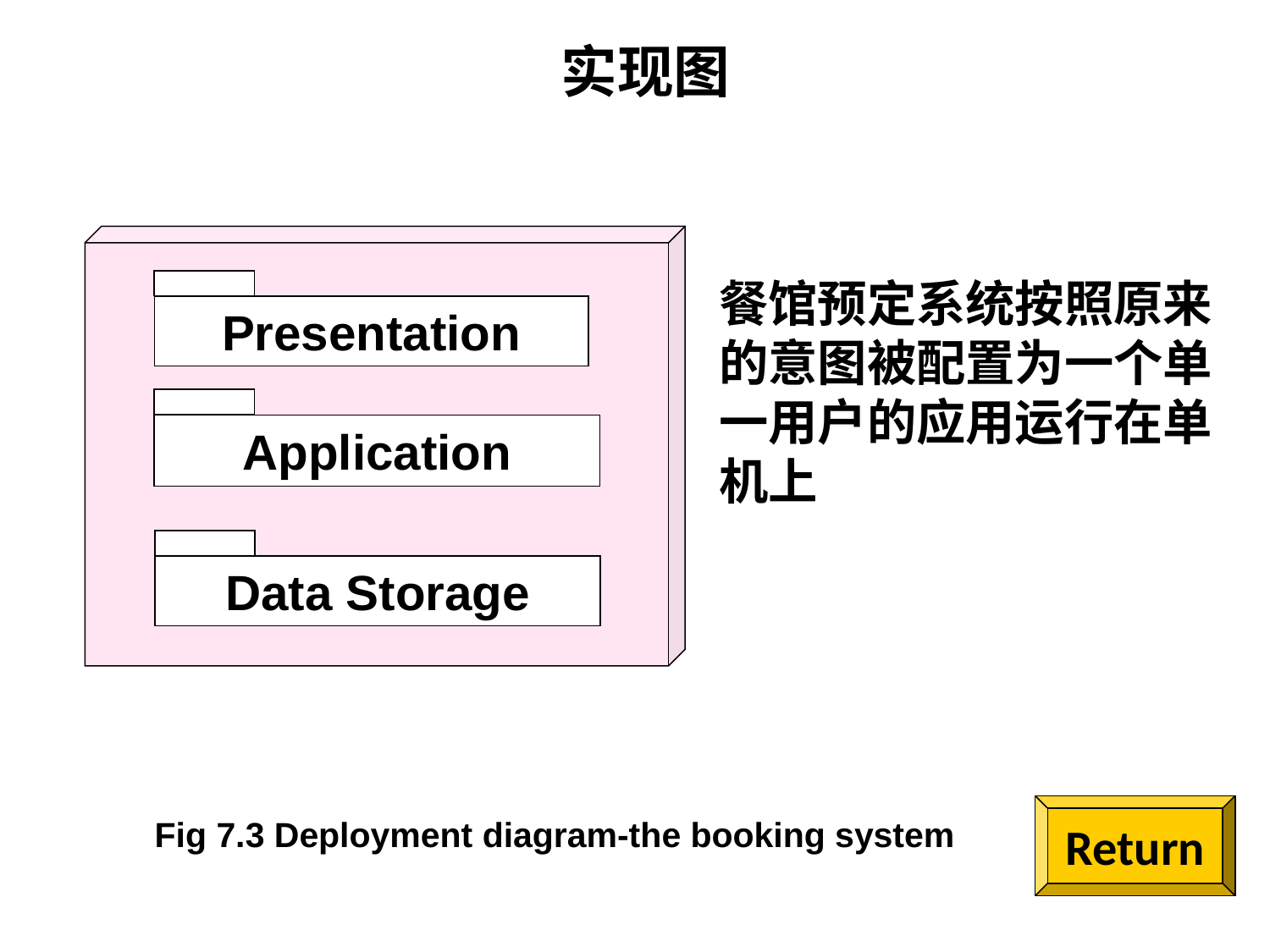

# 实现图

餐馆预定系统按照原来
的意图被配置为一个单
一用户的应用运行在单
机上

Presentation

Application

Data Storage
Return
Fig 7.3 Deployment diagram-the booking system